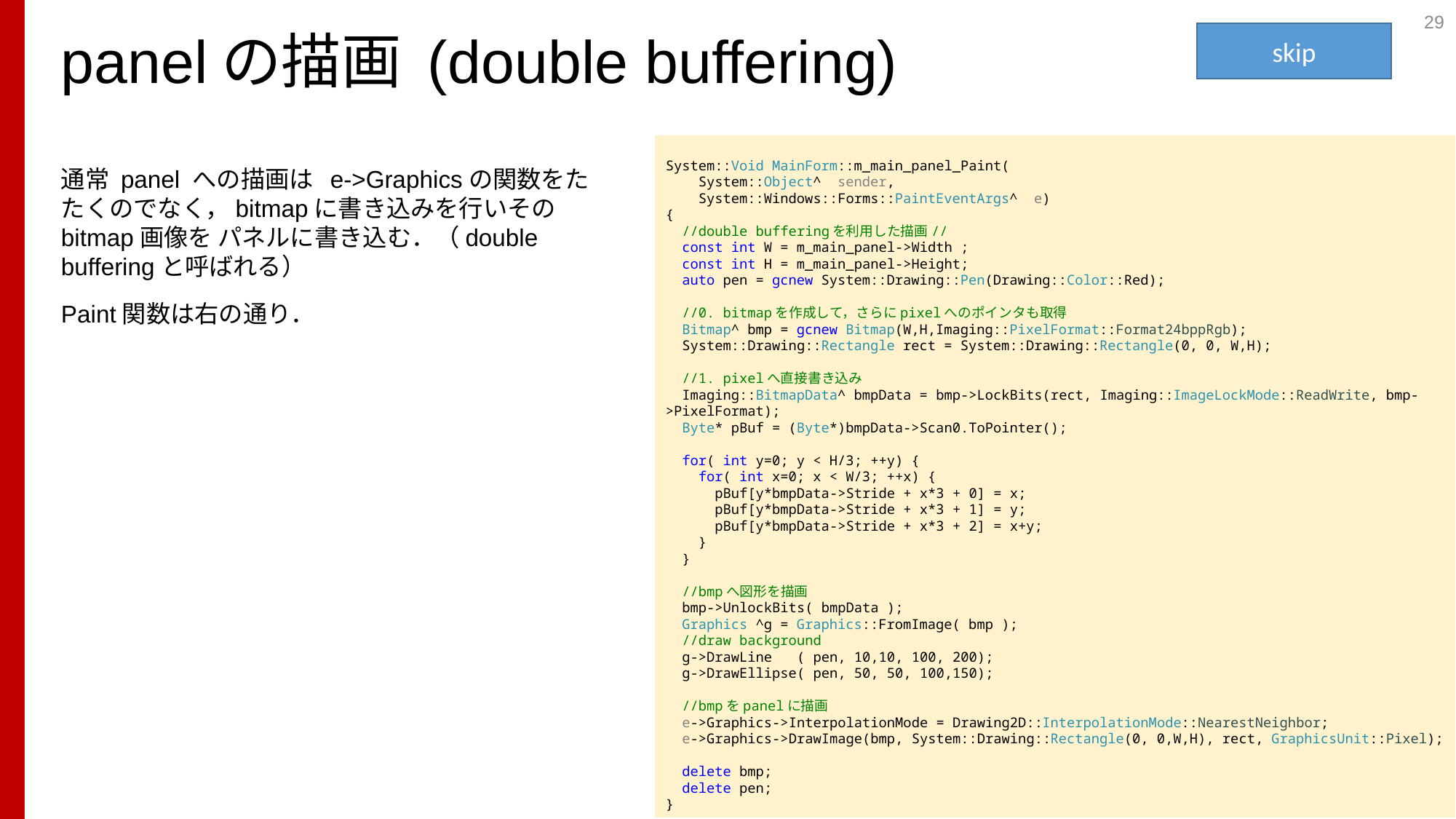

29
skip
# panelの描画 (double buffering)

System::Void MainForm::m_main_panel_Paint(
    System::Object^  sender,
    System::Windows::Forms::PaintEventArgs^  e)
{
  //double bufferingを利用した描画//
  const int W = m_main_panel->Width ;
  const int H = m_main_panel->Height;
  auto pen = gcnew System::Drawing::Pen(Drawing::Color::Red);

  //0. bitmapを作成して，さらにpixelへのポインタも取得
  Bitmap^ bmp = gcnew Bitmap(W,H,Imaging::PixelFormat::Format24bppRgb);
  System::Drawing::Rectangle rect = System::Drawing::Rectangle(0, 0, W,H);

  //1. pixelへ直接書き込み
  Imaging::BitmapData^ bmpData = bmp->LockBits(rect, Imaging::ImageLockMode::ReadWrite, bmp->PixelFormat);
  Byte* pBuf = (Byte*)bmpData->Scan0.ToPointer();

  for( int y=0; y < H/3; ++y) {
    for( int x=0; x < W/3; ++x) {
      pBuf[y*bmpData->Stride + x*3 + 0] = x;
      pBuf[y*bmpData->Stride + x*3 + 1] = y;
      pBuf[y*bmpData->Stride + x*3 + 2] = x+y;
    }
  }

  //bmpへ図形を描画
  bmp->UnlockBits( bmpData );
  Graphics ^g = Graphics::FromImage( bmp );
  //draw background
  g->DrawLine   ( pen, 10,10, 100, 200);
  g->DrawEllipse( pen, 50, 50, 100,150);

  //bmpをpanelに描画
  e->Graphics->InterpolationMode = Drawing2D::InterpolationMode::NearestNeighbor;
  e->Graphics->DrawImage(bmp, System::Drawing::Rectangle(0, 0,W,H), rect, GraphicsUnit::Pixel);

  delete bmp;
  delete pen;
}
通常 panel への描画は  e->Graphicsの関数をたたくのでなく，bitmapに書き込みを行いそのbitmap画像を パネルに書き込む．（double bufferingと呼ばれる）
Paint関数は右の通り．